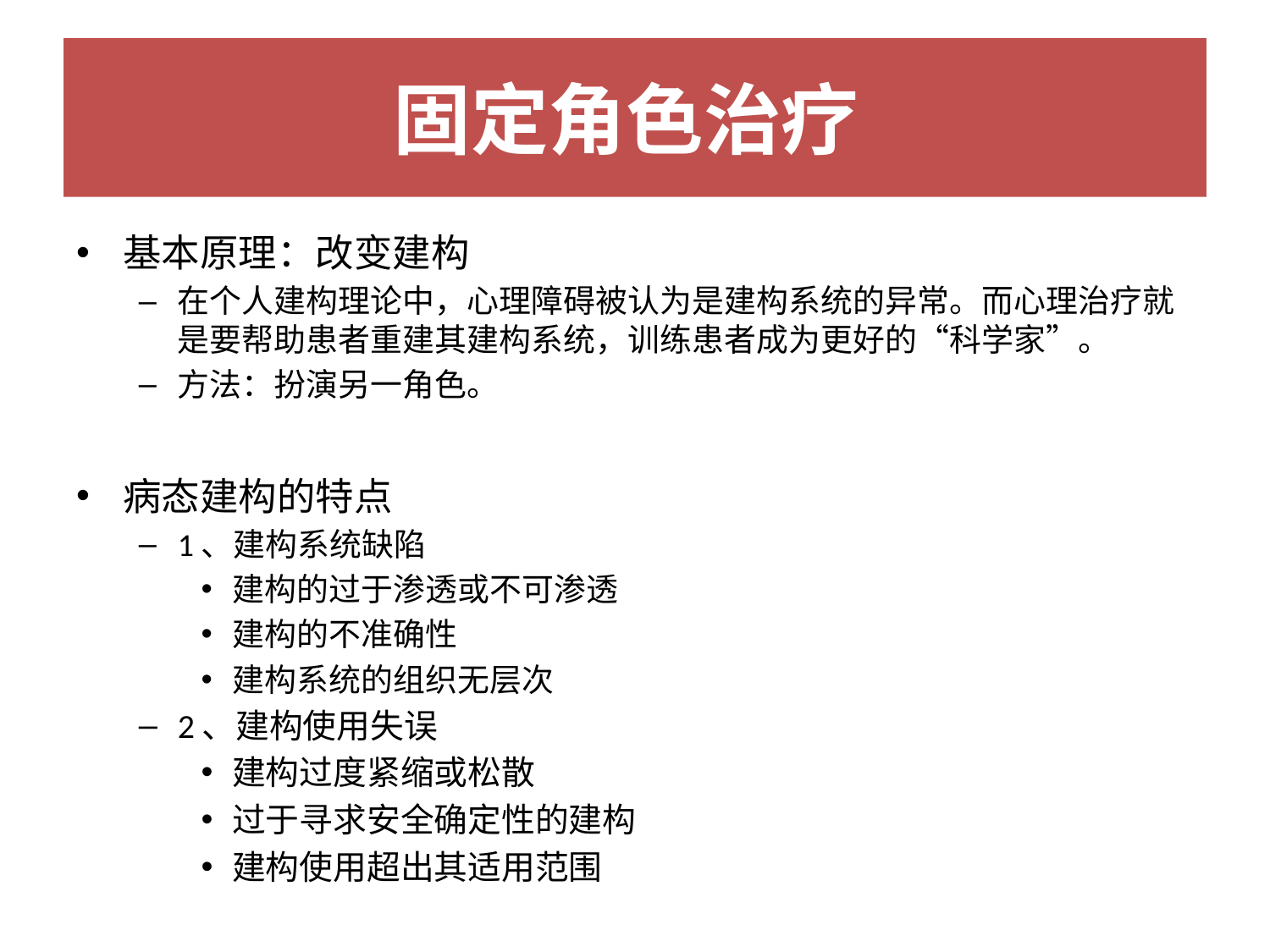

# 固定角色治疗
基本原理：改变建构
在个人建构理论中，心理障碍被认为是建构系统的异常。而心理治疗就是要帮助患者重建其建构系统，训练患者成为更好的“科学家”。
方法：扮演另一角色。

病态建构的特点
1、建构系统缺陷
建构的过于渗透或不可渗透
建构的不准确性
建构系统的组织无层次
2、建构使用失误
建构过度紧缩或松散
过于寻求安全确定性的建构
建构使用超出其适用范围